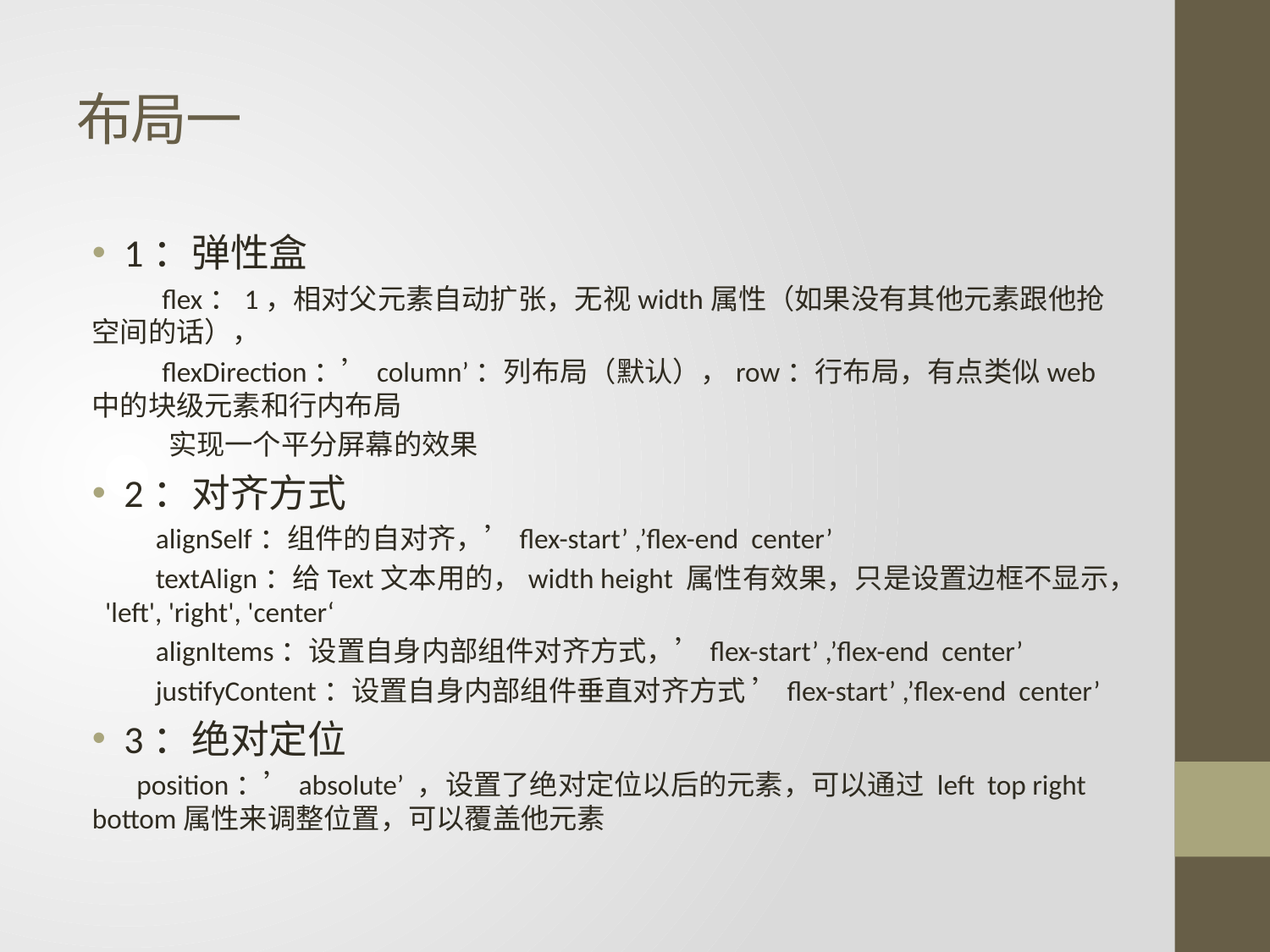

# 布局一
1：弹性盒
           flex：1，相对父元素自动扩张，无视width属性（如果没有其他元素跟他抢空间的话），
           flexDirection：’column’：列布局（默认），row：行布局，有点类似web中的块级元素和行内布局
           实现一个平分屏幕的效果
2：对齐方式
          alignSelf：组件的自对齐，’flex-start’ ,’flex-end  center’
          textAlign：给Text文本用的，width height 属性有效果，只是设置边框不显示， 'left', 'right', 'center‘
          alignItems：设置自身内部组件对齐方式，’flex-start’ ,’flex-end  center’
          justifyContent：设置自身内部组件垂直对齐方式 ’flex-start’ ,’flex-end  center’
3：绝对定位
       position：’absolute’ ，设置了绝对定位以后的元素，可以通过 left  top right bottom属性来调整位置，可以覆盖他元素